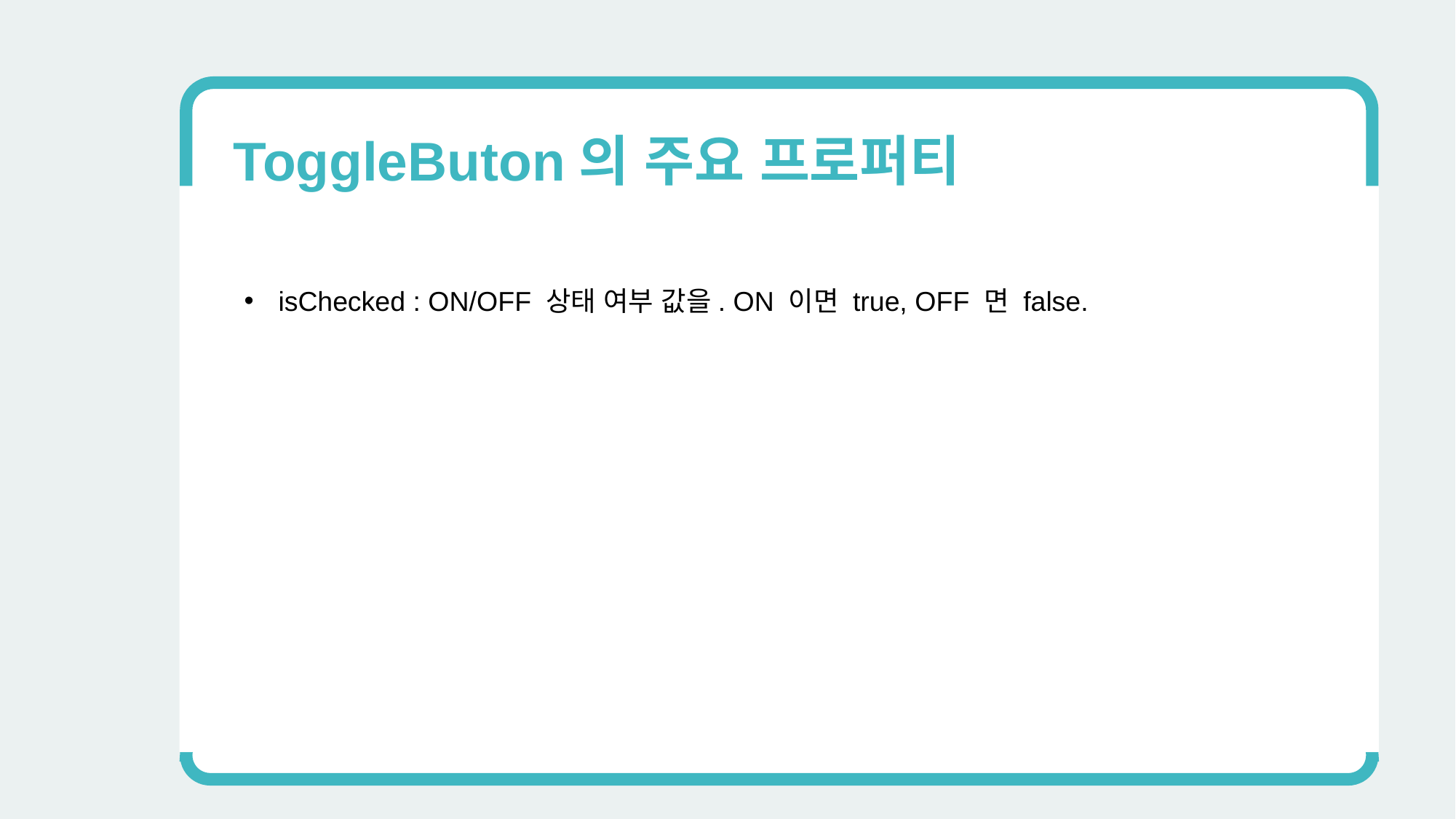

ToggleButon의 주요 프로퍼티

isChecked : ON/OFF 상태 여부 값을. ON 이면 true, OFF 면 false.